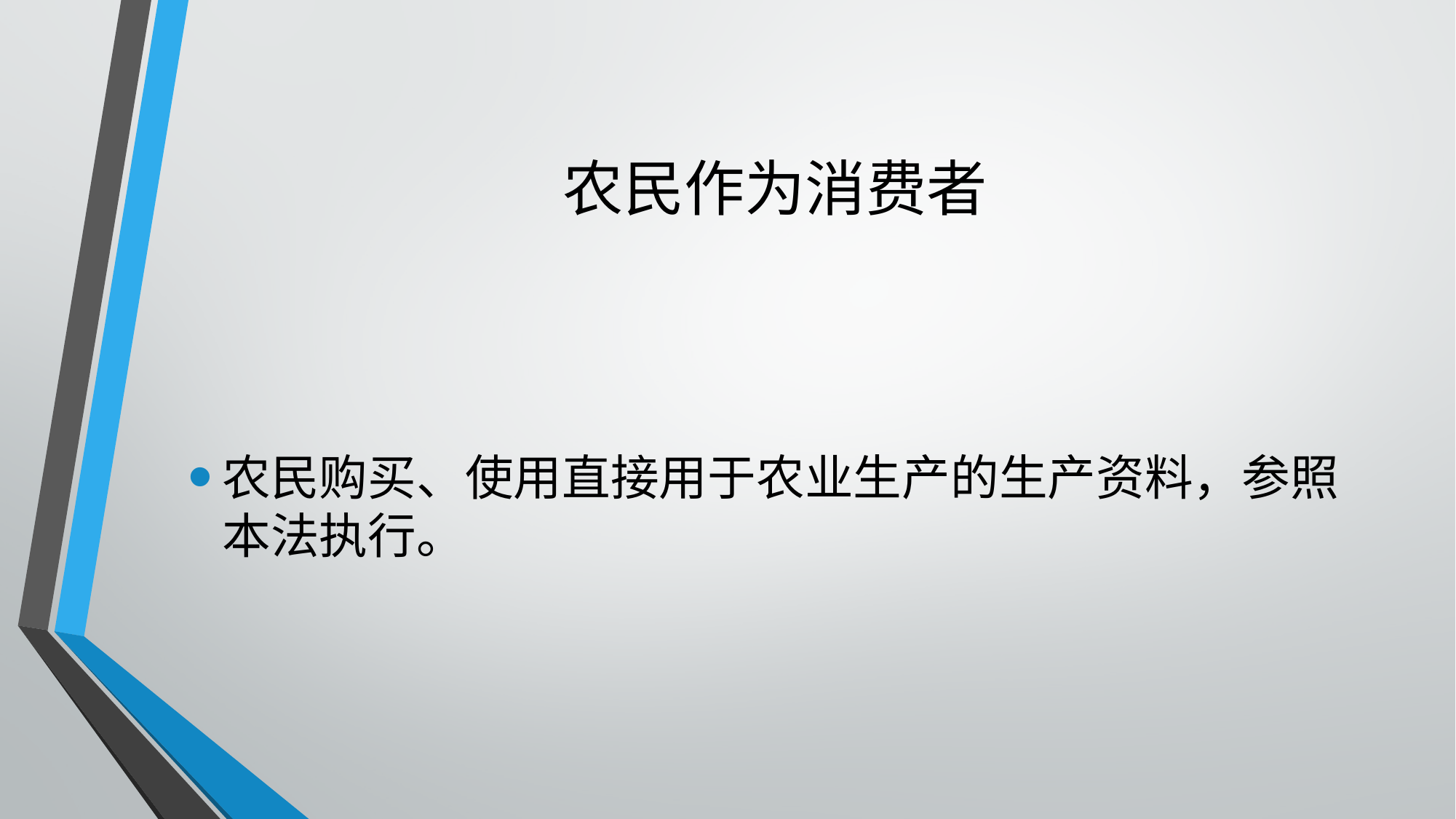

# 农民作为消费者
农民购买、使用直接用于农业生产的生产资料，参照本法执行。